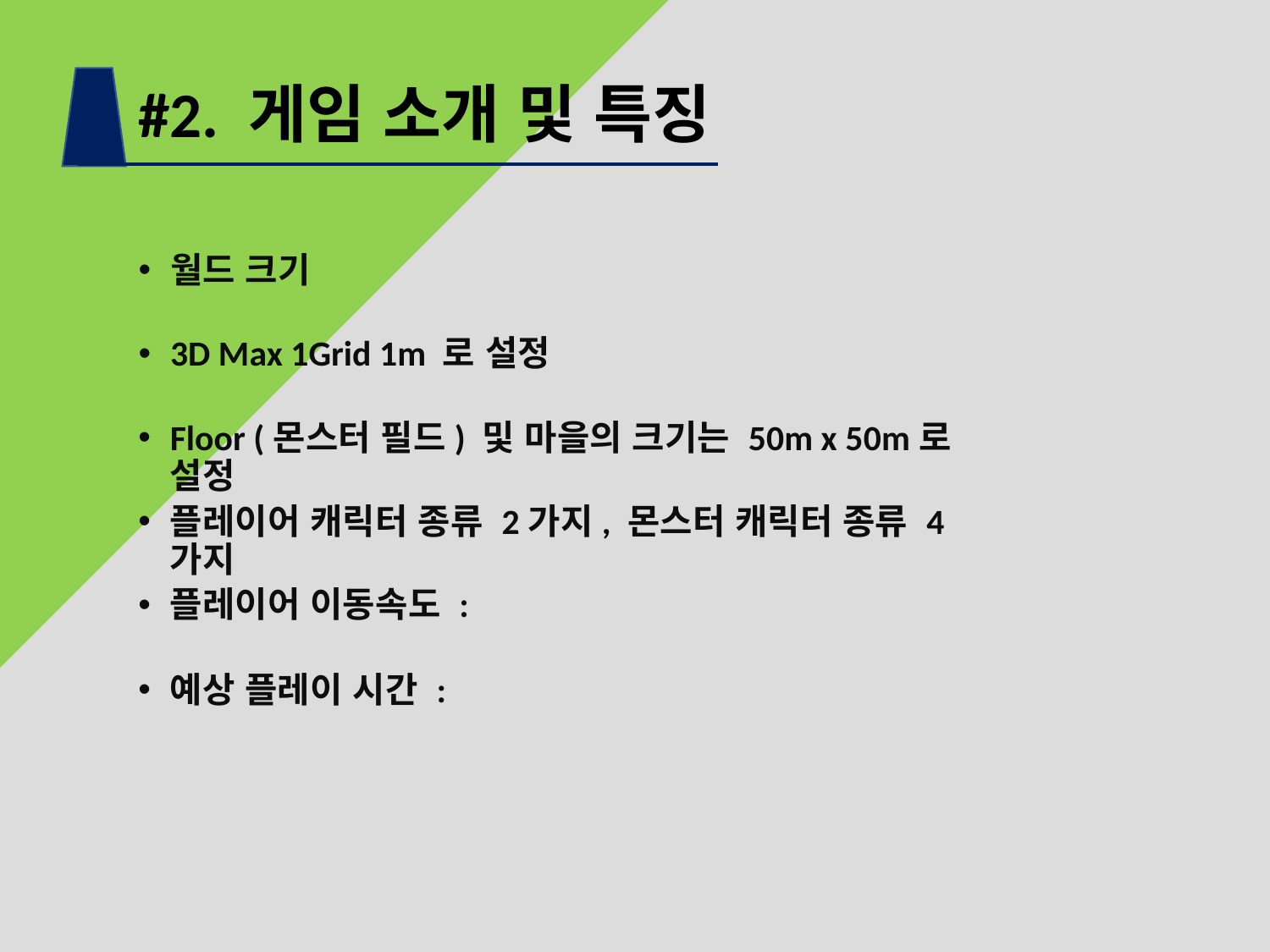

#2. 게임 소개 및 특징

월드 크기
3D Max 1Grid 1m 로 설정
Floor (몬스터 필드) 및 마을의 크기는 50m x 50m로 설정
플레이어 캐릭터 종류 2가지, 몬스터 캐릭터 종류 4가지
플레이어 이동속도 :
예상 플레이 시간 :